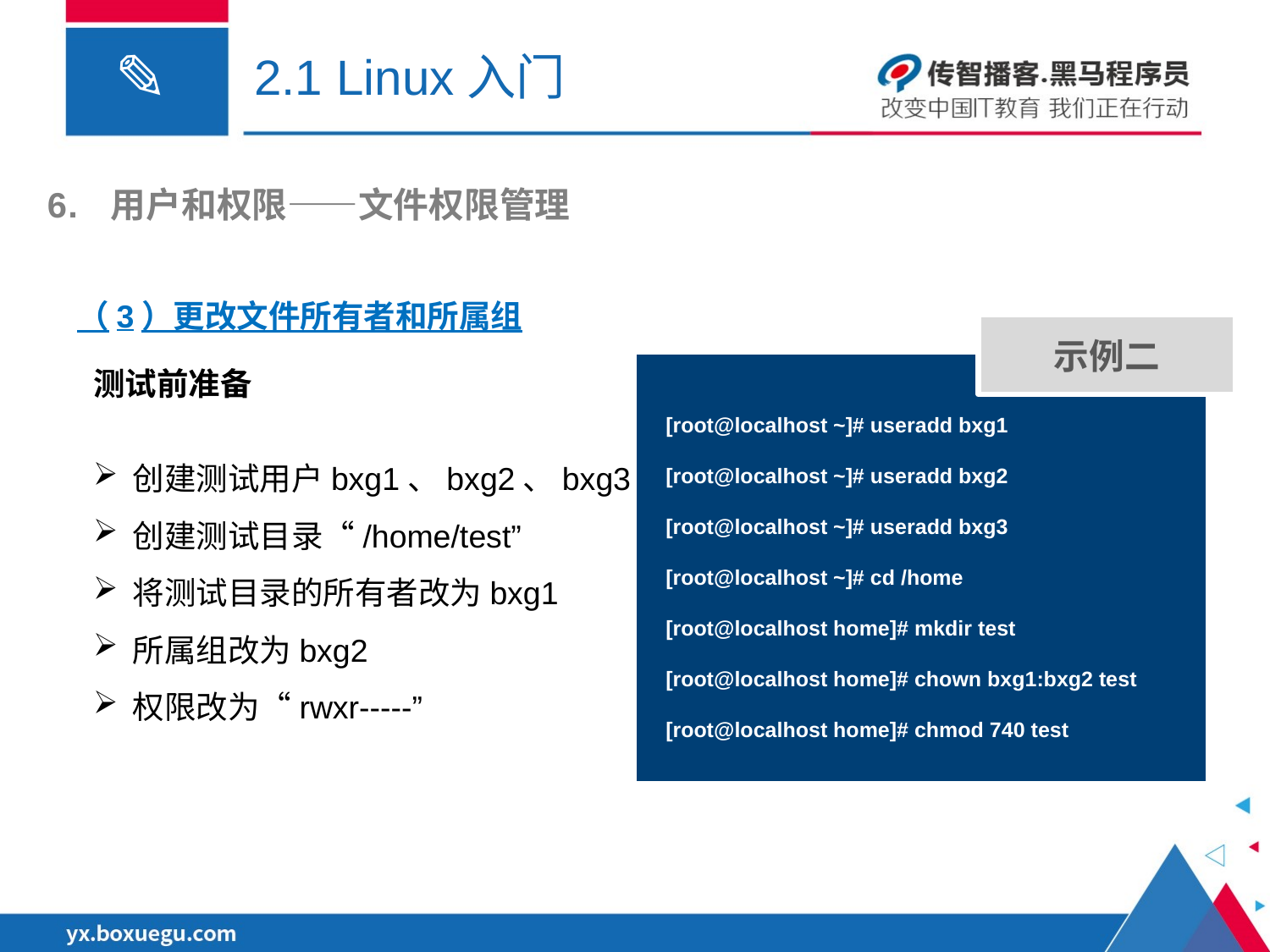

# 2.1 Linux入门
用户和权限——文件权限管理
（3）更改文件所有者和所属组
示例二

[root@localhost ~]# useradd bxg1
[root@localhost ~]# useradd bxg2
[root@localhost ~]# useradd bxg3
[root@localhost ~]# cd /home
[root@localhost home]# mkdir test
[root@localhost home]# chown bxg1:bxg2 test
[root@localhost home]# chmod 740 test
测试前准备

创建测试用户bxg1、bxg2、bxg3
创建测试目录“/home/test”
将测试目录的所有者改为bxg1
所属组改为bxg2
权限改为“rwxr-----”